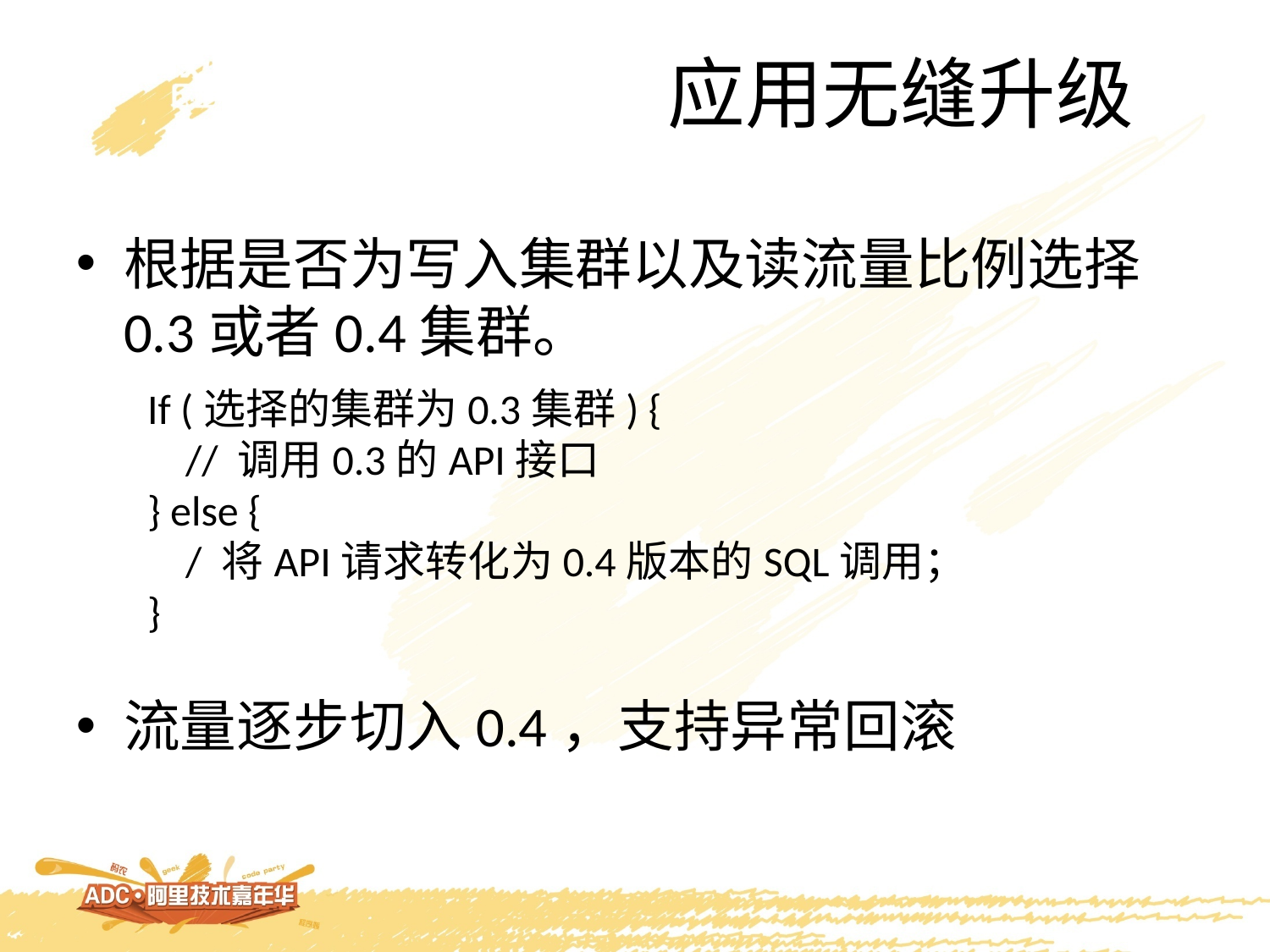

应用无缝升级
根据是否为写入集群以及读流量比例选择0.3或者0.4集群。

流量逐步切入0.4，支持异常回滚

If (选择的集群为0.3集群) {
    // 调用0.3的API接口
} else {
    / 将API请求转化为0.4版本的SQL调用；
}